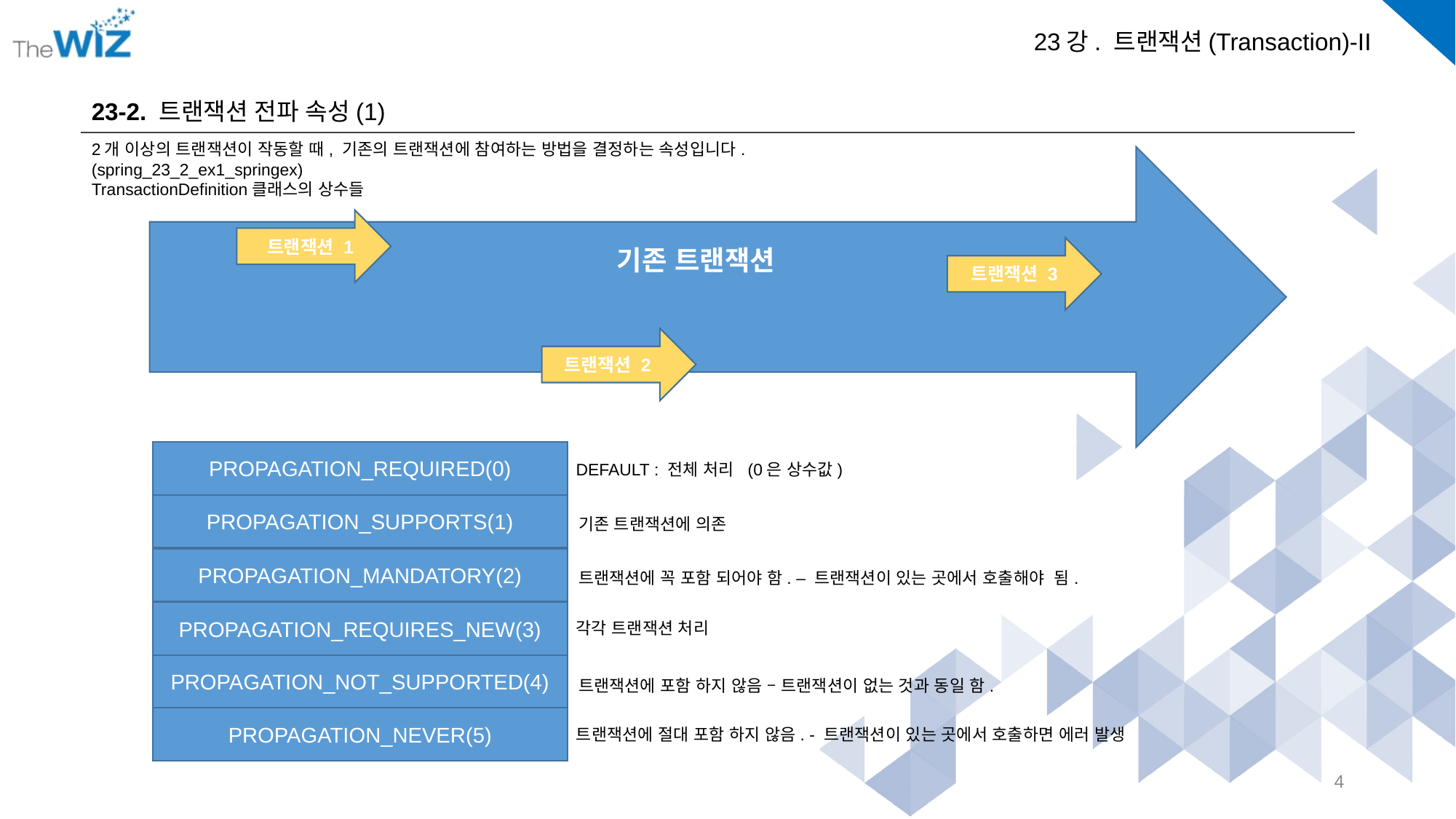

23-2. 트랜잭션 전파 속성(1)
2개 이상의 트랜잭션이 작동할 때, 기존의 트랜잭션에 참여하는 방법을 결정하는 속성입니다.
(spring_23_2_ex1_springex)
TransactionDefinition클래스의 상수들

트랜잭션 1
기존 트랜잭션

트랜잭션 3

트랜잭션 2
PROPAGATION_REQUIRED(0)
DEFAULT : 전체 처리  (0은 상수값)
PROPAGATION_SUPPORTS(1)
기존 트랜잭션에 의존
PROPAGATION_MANDATORY(2)
트랜잭션에 꼭 포함 되어야 함. – 트랜잭션이 있는 곳에서 호출해야  됨.
PROPAGATION_REQUIRES_NEW(3)
각각 트랜잭션 처리
PROPAGATION_NOT_SUPPORTED(4)
트랜잭션에 포함 하지 않음 – 트랜잭션이 없는 것과 동일 함.
PROPAGATION_NEVER(5)
트랜잭션에 절대 포함 하지 않음. - 트랜잭션이 있는 곳에서 호출하면 에러 발생
4